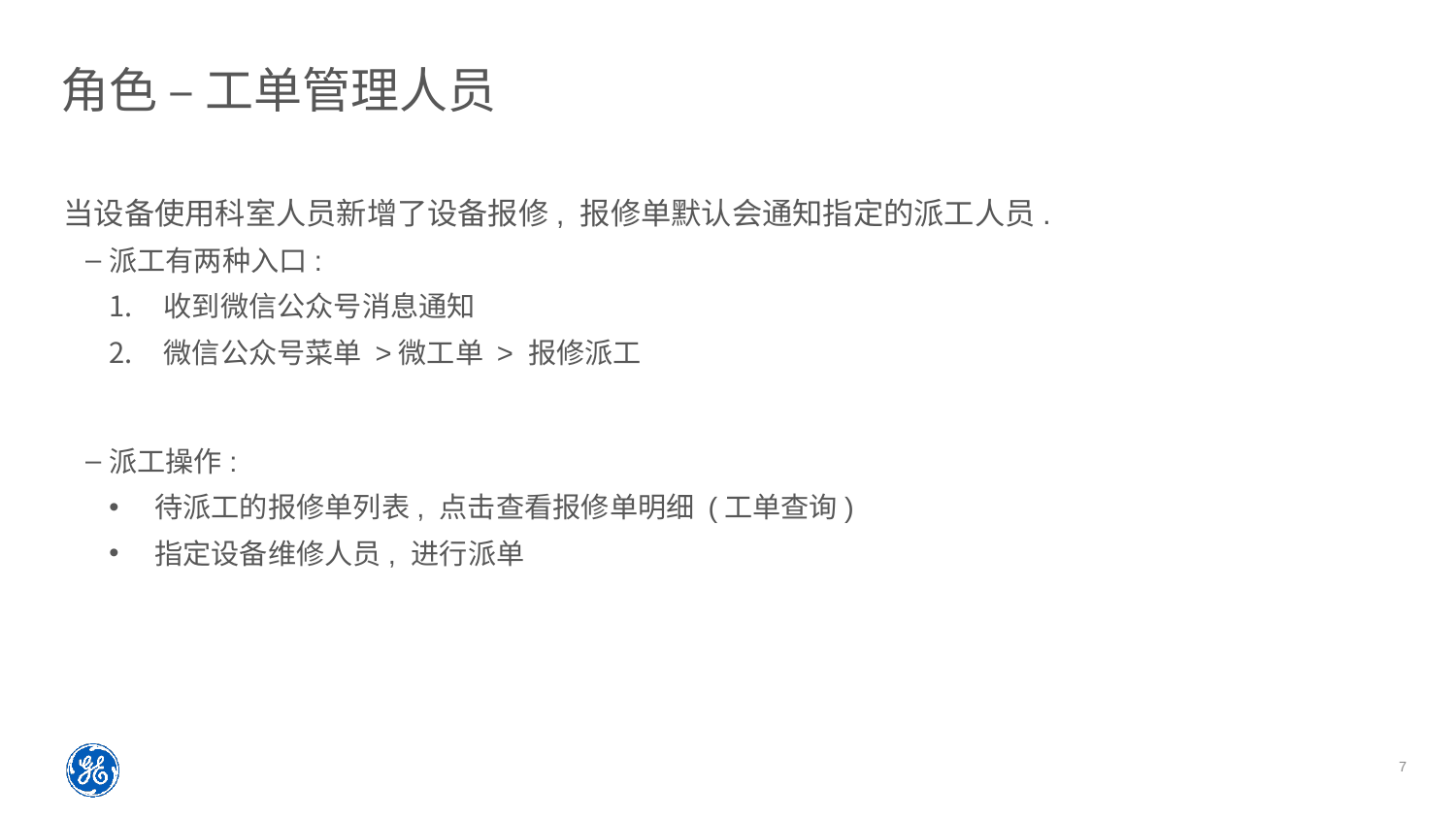

# 角色 – 工单管理人员
当设备使用科室人员新增了设备报修, 报修单默认会通知指定的派工人员.
派工有两种入口:
收到微信公众号消息通知
微信公众号菜单 >微工单 > 报修派工

派工操作:
待派工的报修单列表, 点击查看报修单明细 (工单查询)
指定设备维修人员, 进行派单
7